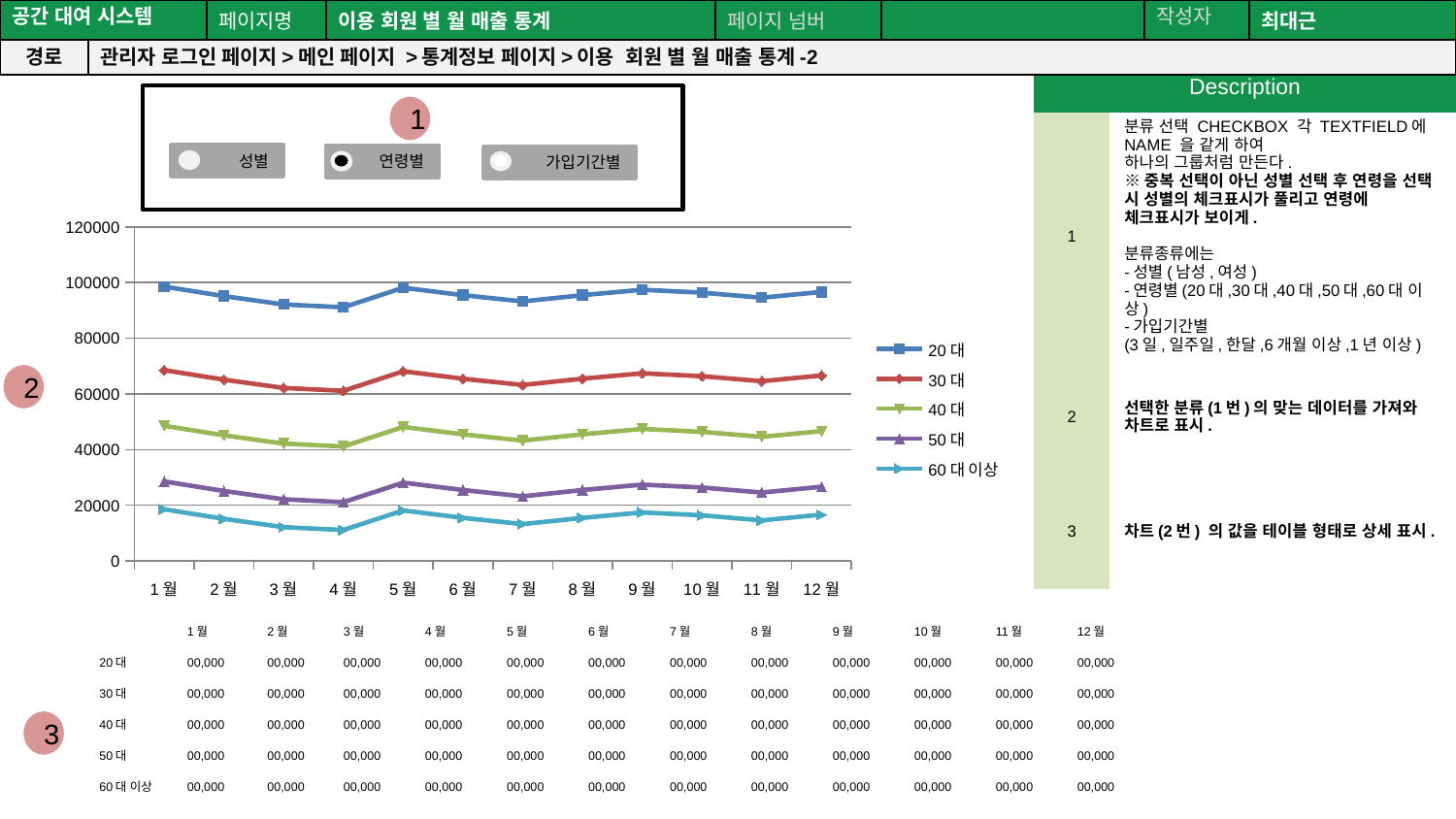

공간(오피스) 대여 시스템
| 공간 대여 시스템 |  | 페이지명 | 이용 회원 별 월 매출 통계 | 페이지 넘버 |  | 작성자 | 최대근 |
| --- | --- | --- | --- | --- | --- | --- | --- |
| 경로 | 관리자 로그인 페이지>메인 페이지 >통계정보 페이지>이용 회원 별 월 매출 통계-2 |  |  |  |  |  |  |
| Description |  |
| --- | --- |
| 1 | 분류 선택 CHECKBOX 각 TEXTFIELD에 NAME 을 같게 하여 하나의 그룹처럼 만든다. ※중복 선택이 아닌 성별 선택 후 연령을 선택 시 성별의 체크표시가 풀리고 연령에 체크표시가 보이게. 분류종류에는 -성별(남성,여성) -연령별(20대,30대,40대,50대,60대 이상) -가입기간별 (3일,일주일,한달,6개월 이상,1년 이상) |
| 2 | 선택한 분류(1번)의 맞는 데이터를 가져와 차트로 표시. |
| 3 | 차트(2번) 의 값을 테이블 형태로 상세 표시. |

1
성별
연령별
가입기간별

### Chart

| Category | 20대 | 30대 | 40대 | 50대 | 60대 이상 |
|---|---|---|---|---|---|
| 1월 | 98546.0 | 68546.0 | 48546.0 | 28546.0 | 18546.0 |
| 2월 | 95123.0 | 65123.0 | 45123.0 | 25123.0 | 15123.0 |
| 3월 | 92131.0 | 62131.0 | 42131.0 | 22131.0 | 12131.0 |
| 4월 | 91111.0 | 61111.0 | 41111.0 | 21111.0 | 11111.0 |
| 5월 | 98132.0 | 68132.0 | 48132.0 | 28132.0 | 18132.0 |
| 6월 | 95461.0 | 65461.0 | 45461.0 | 25461.0 | 15461.0 |
| 7월 | 93213.0 | 63213.0 | 43213.0 | 23213.0 | 13213.0 |
| 8월 | 95466.0 | 65466.0 | 45466.0 | 25466.0 | 15466.0 |
| 9월 | 97411.0 | 67411.0 | 47411.0 | 27411.0 | 17411.0 |
| 10월 | 96363.0 | 66363.0 | 46363.0 | 26363.0 | 16363.0 |
| 11월 | 94561.0 | 64561.0 | 44561.0 | 24561.0 | 14561.0 |
| 12월 | 96631.0 | 66631.0 | 46631.0 | 26631.0 | 16631.0 |
2
|  | 1월 | 2월 | 3월 | 4월 | 5월 | 6월 | 7월 | 8월 | 9월 | 10월 | 11월 | 12월 |
| --- | --- | --- | --- | --- | --- | --- | --- | --- | --- | --- | --- | --- |
| 20대 | 00,000 | 00,000 | 00,000 | 00,000 | 00,000 | 00,000 | 00,000 | 00,000 | 00,000 | 00,000 | 00,000 | 00,000 |
| 30대 | 00,000 | 00,000 | 00,000 | 00,000 | 00,000 | 00,000 | 00,000 | 00,000 | 00,000 | 00,000 | 00,000 | 00,000 |
| 40대 | 00,000 | 00,000 | 00,000 | 00,000 | 00,000 | 00,000 | 00,000 | 00,000 | 00,000 | 00,000 | 00,000 | 00,000 |
| 50대 | 00,000 | 00,000 | 00,000 | 00,000 | 00,000 | 00,000 | 00,000 | 00,000 | 00,000 | 00,000 | 00,000 | 00,000 |
| 60대 이상 | 00,000 | 00,000 | 00,000 | 00,000 | 00,000 | 00,000 | 00,000 | 00,000 | 00,000 | 00,000 | 00,000 | 00,000 |
3